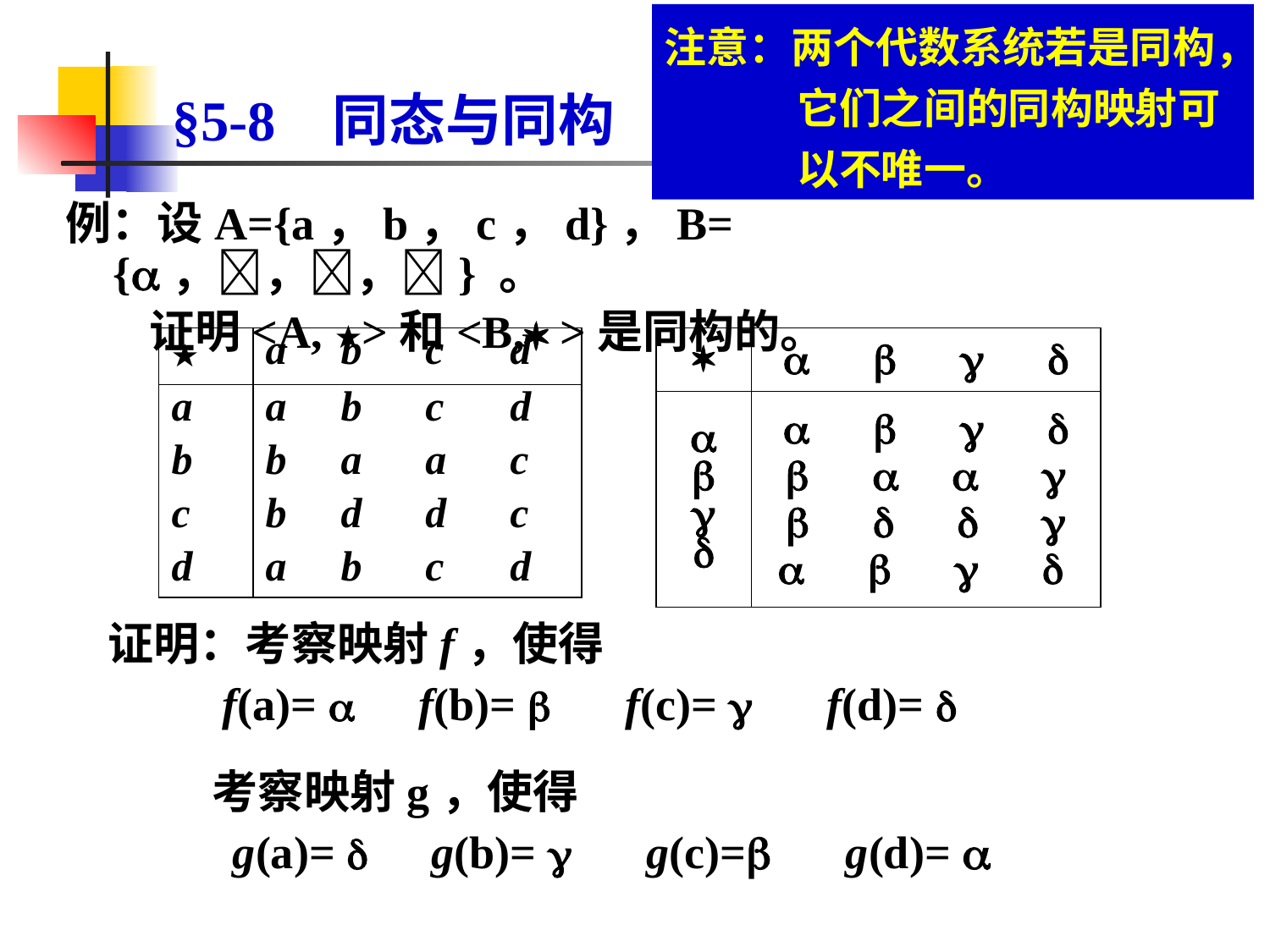

# §5-8   同态与同构
注意：两个代数系统若是同构，它们之间的同构映射可以不唯一。
例：设A={a，b，c，d}，B= {α，β，γ，δ} 。
       证明<A, ★>和<B,∗ >是同构的。
| ★ | a | b | c | d |
| --- | --- | --- | --- | --- |
| a | a | b | c | d |
| b | b | a | a | c |
| c | b | d | d | c |
| d | a | b | c | d |
| ∗ | α β γ δ |
| --- | --- |
| α β γ δ | α β γ δ β α α γ β δ δ γ α β γ δ |
证明：考察映射f，使得
          f(a)= α      f(b)= β       f(c)= γ       f(d)= δ
        考察映射g，使得
          g(a)= δ      g(b)= γ       g(c)=β       g(d)= α
12